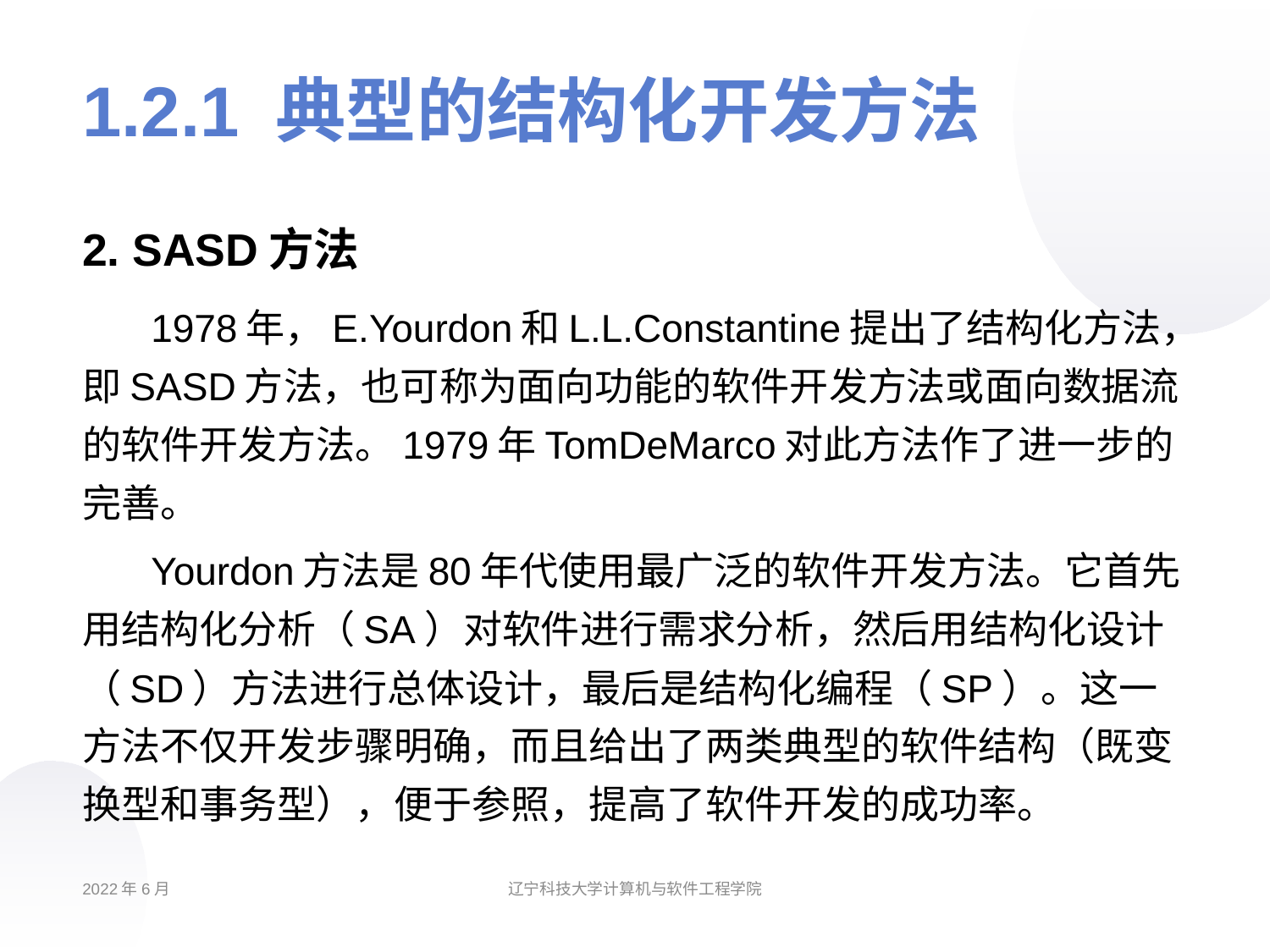

# 1.2.1 典型的结构化开发方法
2. SASD方法
1978年，E.Yourdon和L.L.Constantine提出了结构化方法，即SASD方法，也可称为面向功能的软件开发方法或面向数据流的软件开发方法。1979年TomDeMarco对此方法作了进一步的完善。
Yourdon方法是80年代使用最广泛的软件开发方法。它首先用结构化分析（SA）对软件进行需求分析，然后用结构化设计（SD）方法进行总体设计，最后是结构化编程（SP）。这一方法不仅开发步骤明确，而且给出了两类典型的软件结构（既变换型和事务型），便于参照，提高了软件开发的成功率。

2022年6月
辽宁科技大学计算机与软件工程学院
82